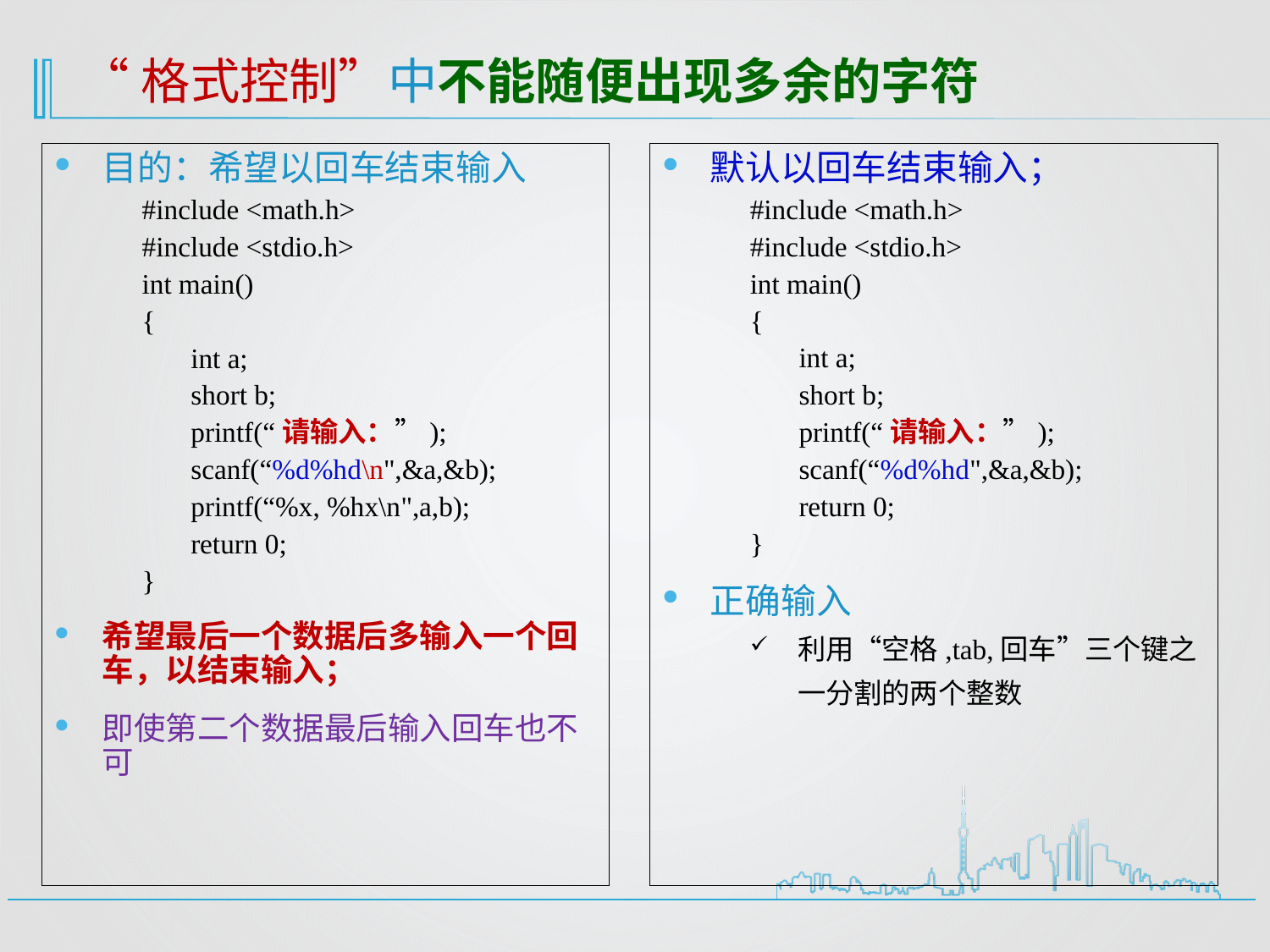

# “格式控制”中不能随便出现多余的字符
目的：希望以回车结束输入
#include <math.h>
#include <stdio.h>
int main()
{
       int a;
       short b;
       printf(“请输入：”);
       scanf(“%d%hd\n",&a,&b);
       printf(“%x, %hx\n",a,b);
       return 0;
}
希望最后一个数据后多输入一个回车，以结束输入；
即使第二个数据最后输入回车也不可

默认以回车结束输入；
#include <math.h>
#include <stdio.h>
int main()
{
       int a;
       short b;
       printf(“请输入：”);
       scanf(“%d%hd",&a,&b);
       return 0;
}
正确输入
利用“空格,tab,回车”三个键之一分割的两个整数